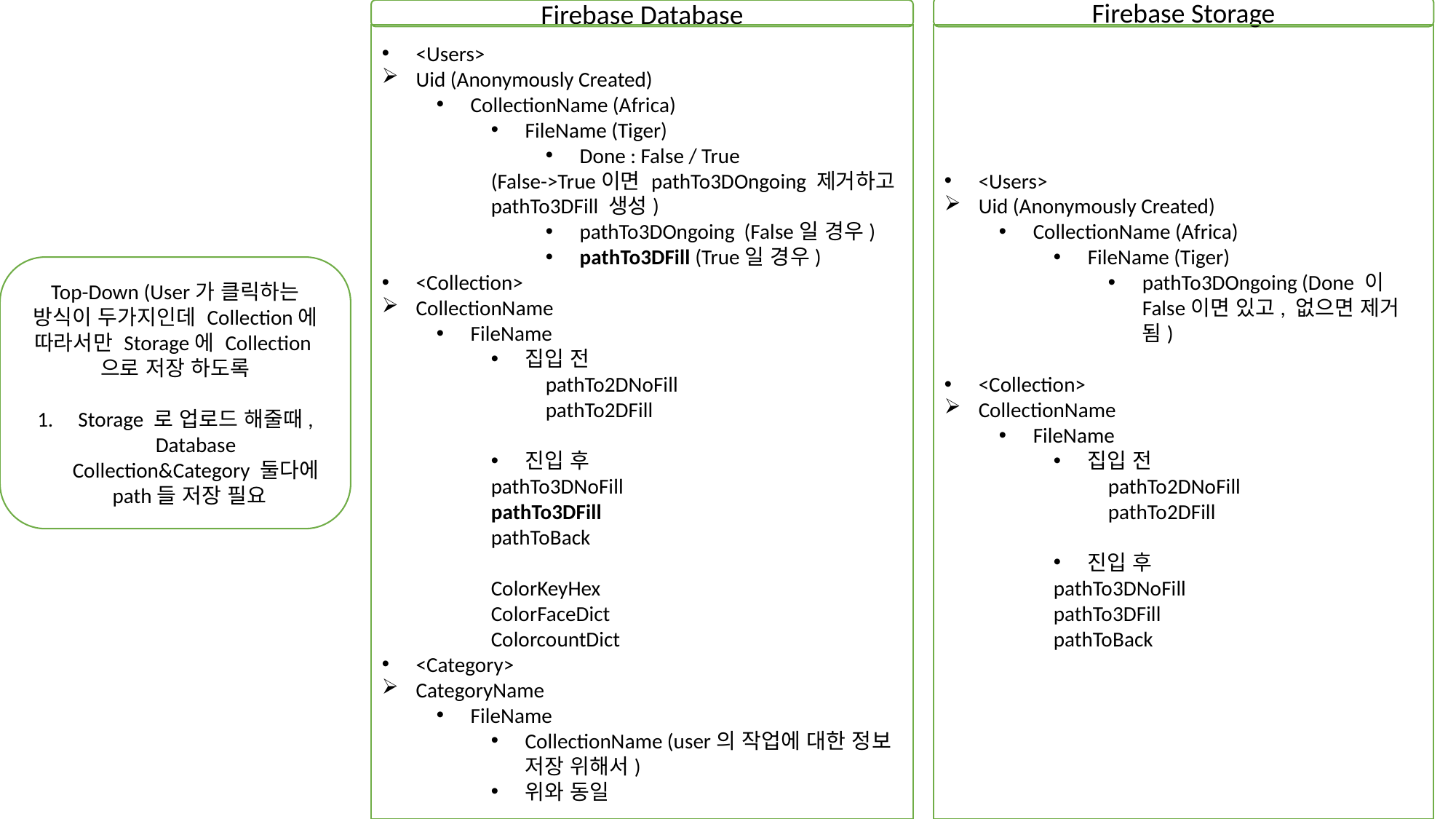

Firebase Database
Firebase Storage
<Users>
Uid (Anonymously Created)
CollectionName (Africa)
FileName (Tiger)
pathTo3DOngoing (Done 이 False이면 있고, 없으면 제거됨)

<Collection>
CollectionName
FileName
집입 전
	pathTo2DNoFill
	pathTo2DFill

진입 후
	pathTo3DNoFill
	pathTo3DFill
	pathToBack

<Users>
Uid (Anonymously Created)
CollectionName (Africa)
FileName (Tiger)
Done : False / True
(False->True이면 pathTo3DOngoing 제거하고 pathTo3DFill 생성)
pathTo3DOngoing  (False일 경우)
pathTo3DFill (True일 경우)
<Collection>
CollectionName
FileName
집입 전
	pathTo2DNoFill
	pathTo2DFill

진입 후
	pathTo3DNoFill
	pathTo3DFill
	pathToBack

	ColorKeyHex
	ColorFaceDict
	ColorcountDict
<Category>
CategoryName
FileName
CollectionName (user의 작업에 대한 정보 저장 위해서)
위와 동일
Top-Down (User가 클릭하는 방식이 두가지인데 Collection에 따라서만 Storage에 Collection으로 저장 하도록

Storage 로 업로드 해줄때, Database Collection&Category 둘다에 path들 저장 필요
Coloring
Collection
Category
pathTo2DFill, pathTo2DNoFill

ColorKeyHex
ColorFaceDict
ColorcountDict
pathTo2DFill, pathTo2DNoFill